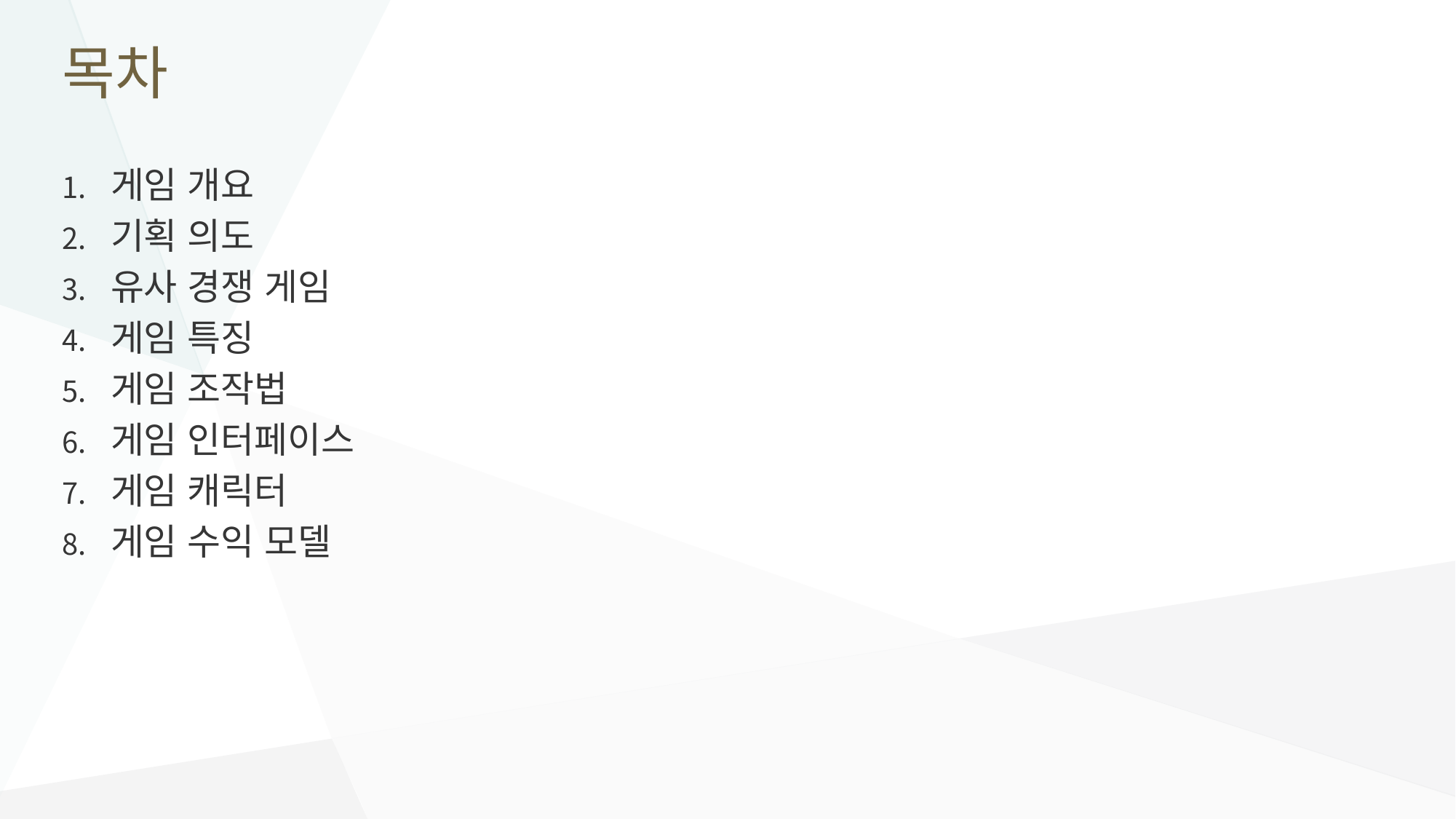

# 목차
게임 개요
기획 의도
유사 경쟁 게임
게임 특징
게임 조작법
게임 인터페이스
게임 캐릭터
게임 수익 모델